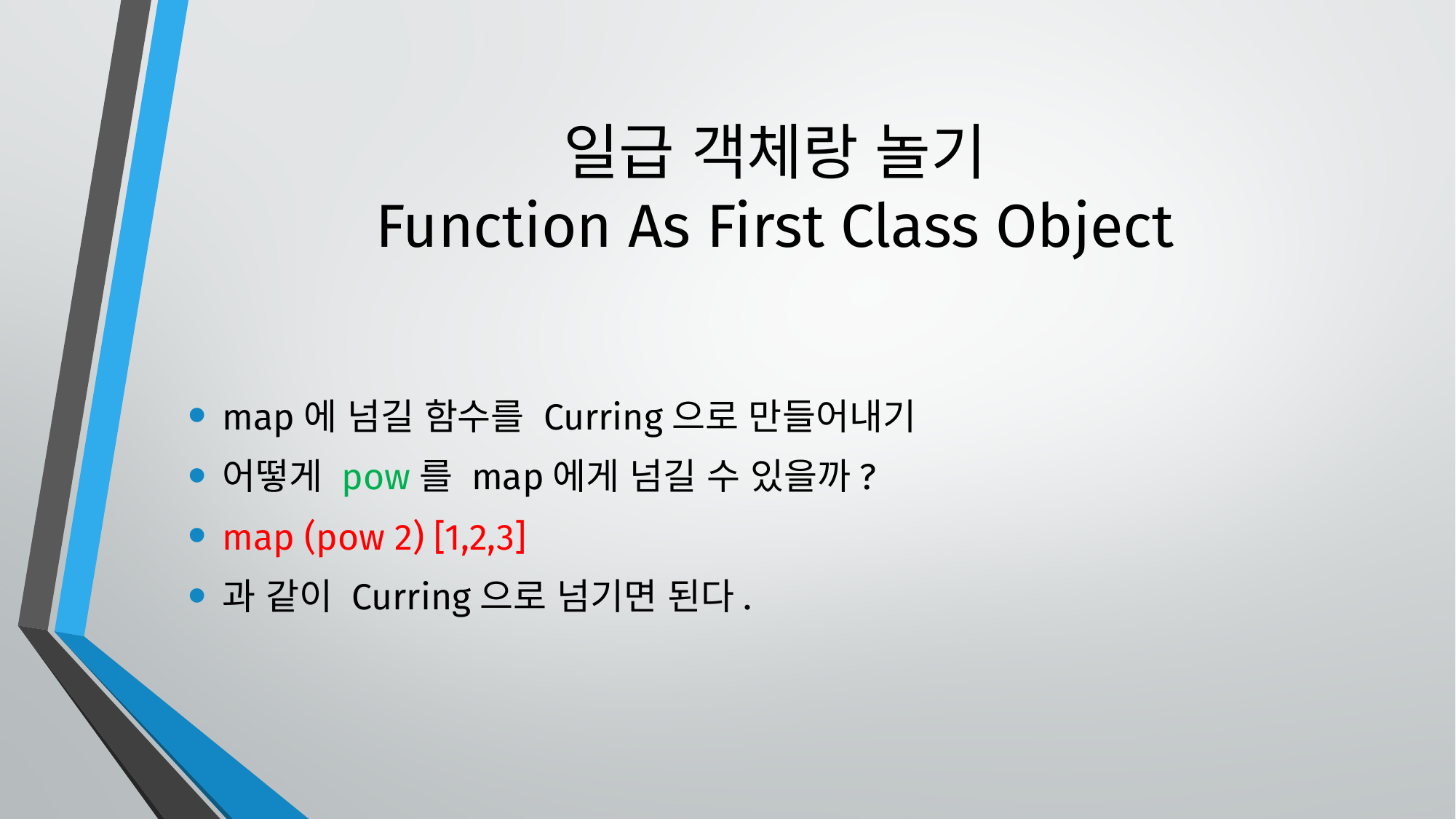

# 일급 객체랑 놀기 Function As First Class Object
map에 넘길 함수를 Curring으로 만들어내기
어떻게 pow를 map에게 넘길 수 있을까?
map (pow 2) [1,2,3]
과 같이 Curring으로 넘기면 된다.